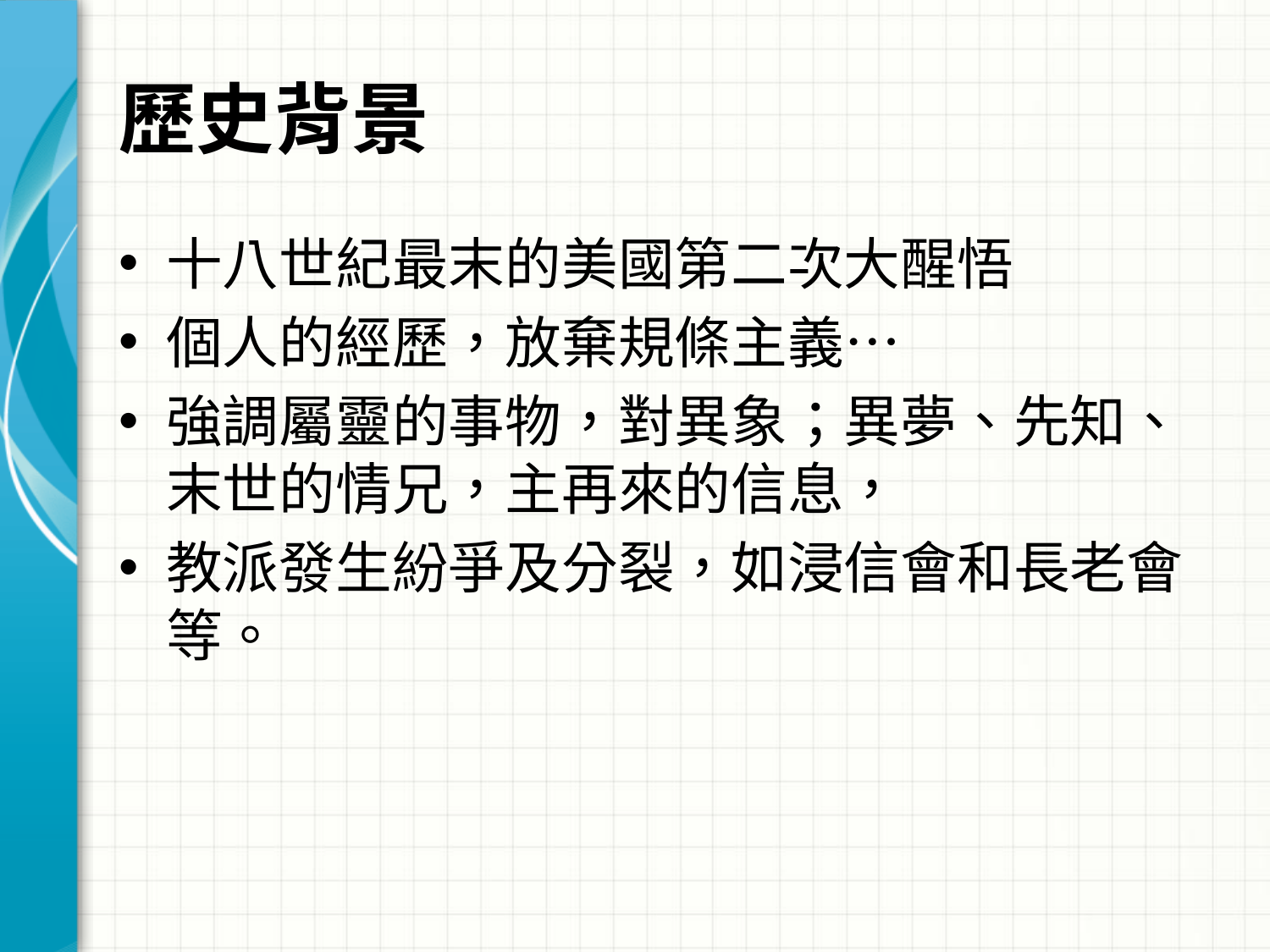

# 歷史背景
十八世紀最末的美國第二次大醒悟
個人的經歷，放棄規條主義…
強調屬靈的事物，對異象；異夢、先知、末世的情兄，主再來的信息，
教派發生紛爭及分裂，如浸信會和長老會等。